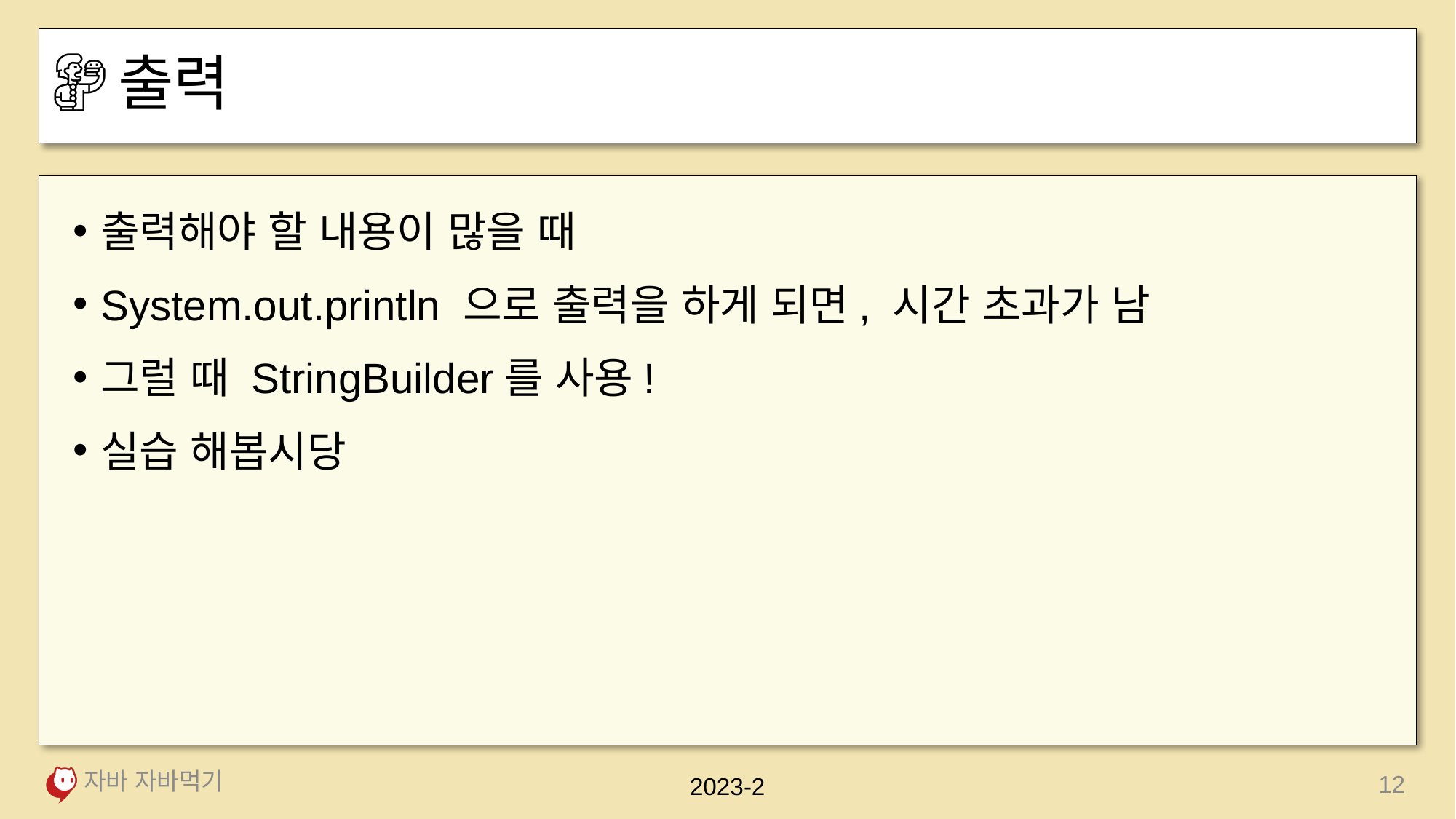

# 출력
출력해야 할 내용이 많을 때
System.out.println 으로 출력을 하게 되면, 시간 초과가 남
그럴 때 StringBuilder를 사용!
실습 해봅시당

자바 자바먹기
12